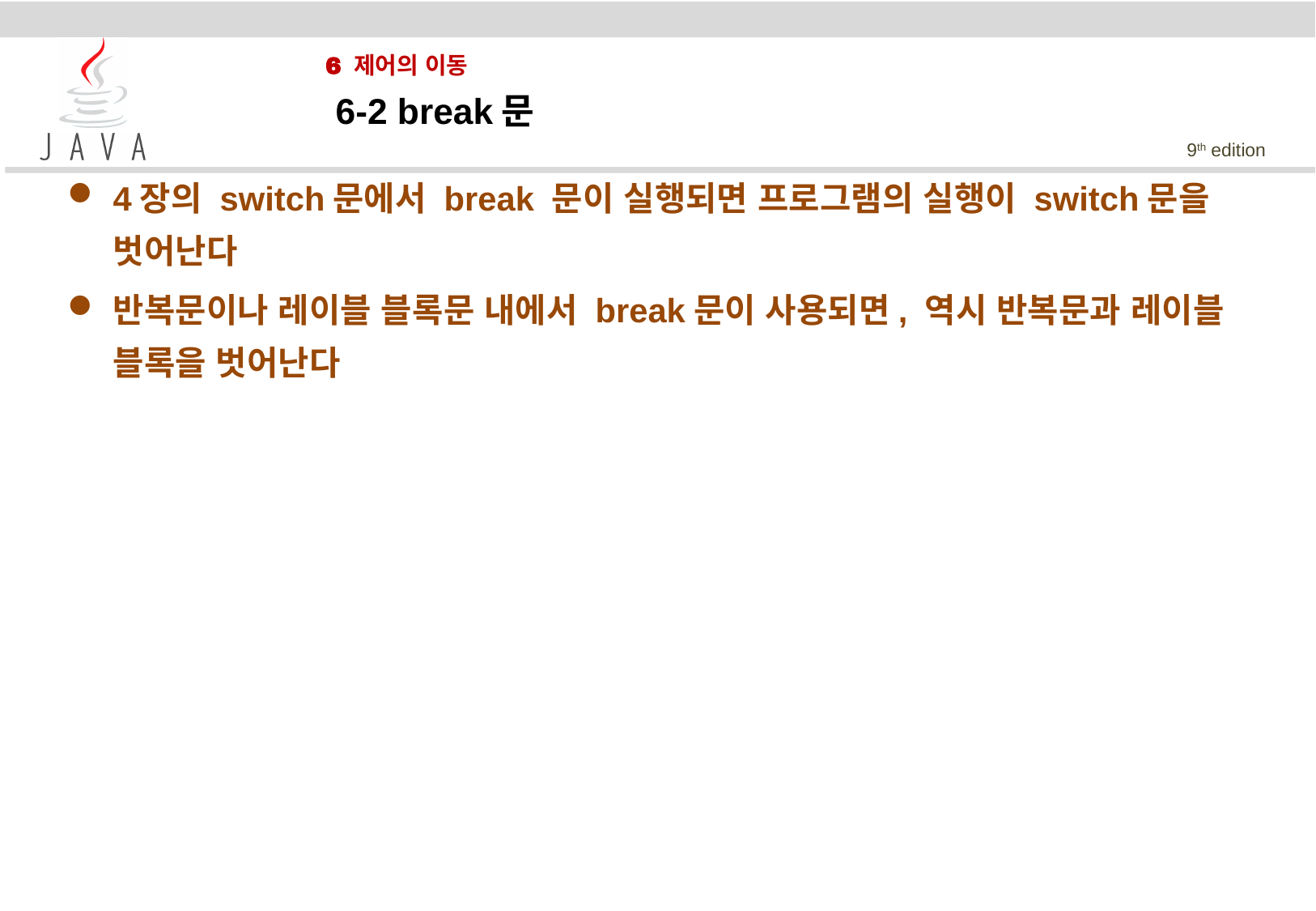

# 6 제어의 이동
 6-2 break문
4장의 switch문에서 break 문이 실행되면 프로그램의 실행이 switch문을 벗어난다
반복문이나 레이블 블록문 내에서 break문이 사용되면, 역시 반복문과 레이블 블록을 벗어난다